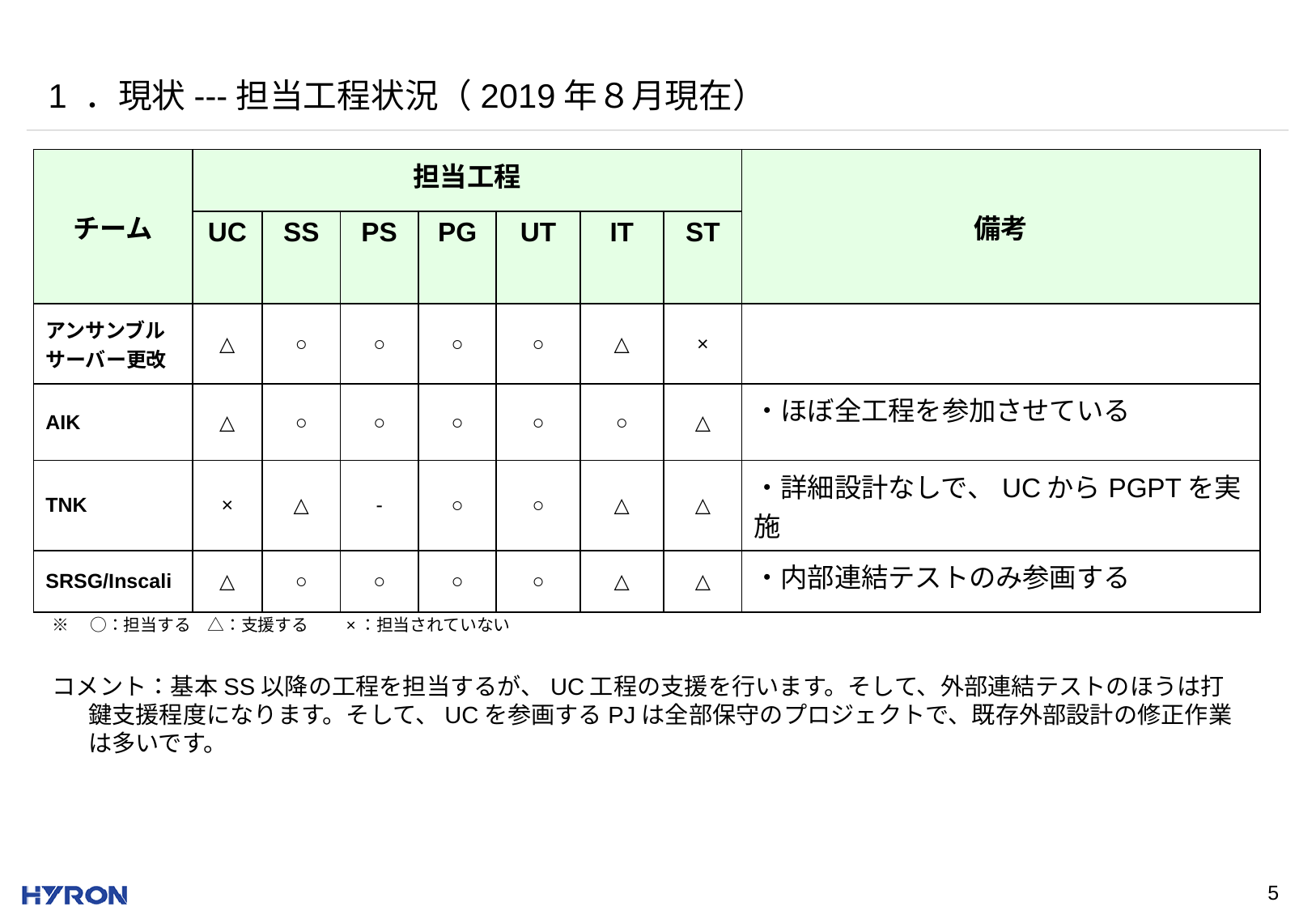

1 ．現状---担当工程状況（2019年８月現在）
| チーム | 担当工程 |  |  |  |  |  |  | 備考 |
| --- | --- | --- | --- | --- | --- | --- | --- | --- |
|  | UC | SS | PS | PG | UT | IT | ST |  |
| アンサンブル サーバー更改 | △ | ○ | ○ | ○ | ○ | △ | × |  |
| AIK | △ | ○ | ○ | ○ | ○ | ○ | △ | ・ほぼ全工程を参加させている |
| TNK | × | △ | - | ○ | ○ | △ | △ | ・詳細設計なしで、UCからPGPTを実施 |
| SRSG/Inscali | △ | ○ | ○ | ○ | ○ | △ | △ | ・内部連結テストのみ参画する |
※　○：担当する　△：支援する　　×：担当されていない
コメント：基本SS以降の工程を担当するが、UC工程の支援を行います。そして、外部連結テストのほうは打鍵支援程度になります。そして、UCを参画するPJは全部保守のプロジェクトで、既存外部設計の修正作業は多いです。